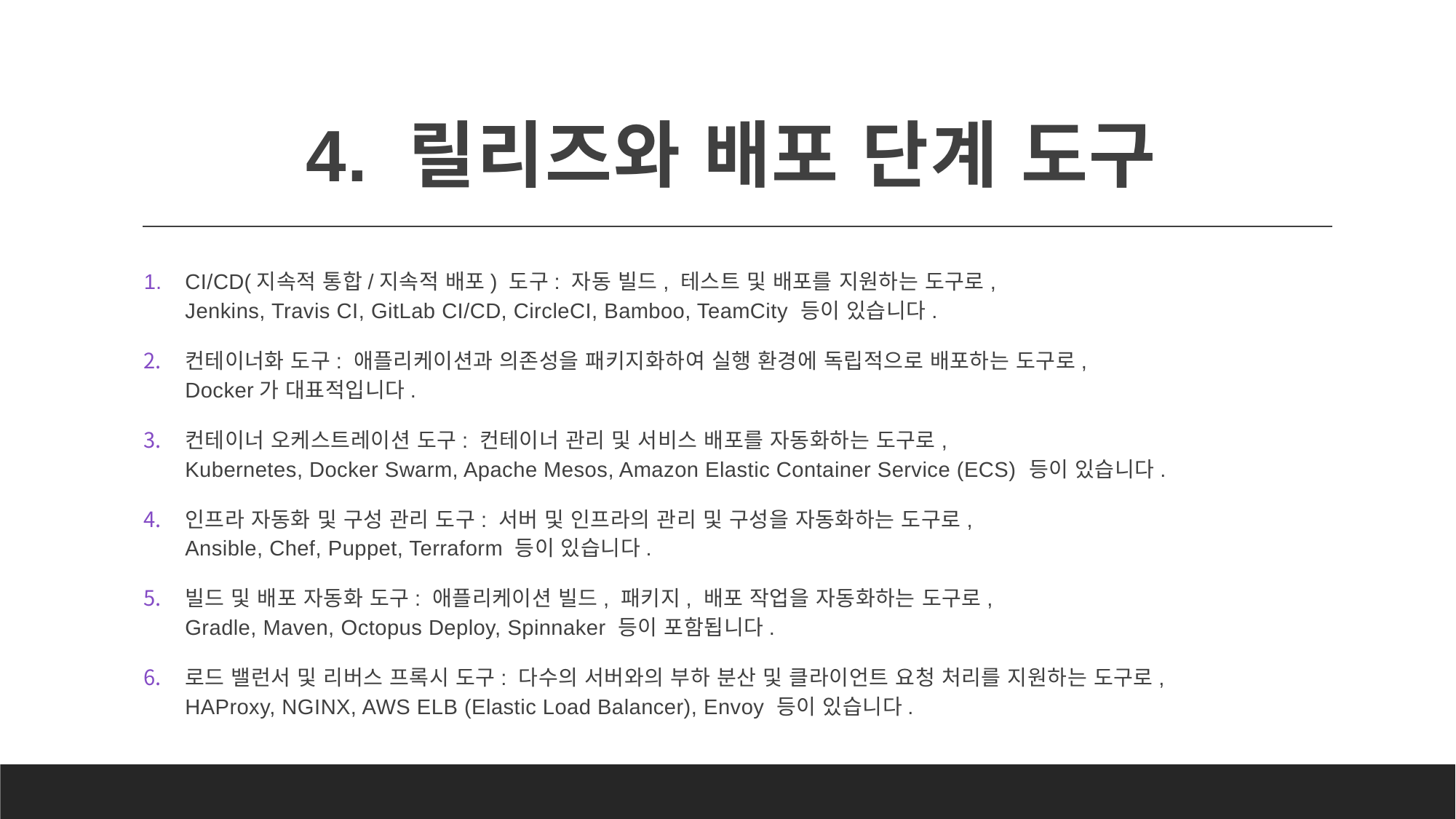

# 4. 릴리즈와 배포 단계 도구
CI/CD(지속적 통합/지속적 배포) 도구: 자동 빌드, 테스트 및 배포를 지원하는 도구로,
Jenkins, Travis CI, GitLab CI/CD, CircleCI, Bamboo, TeamCity 등이 있습니다.
컨테이너화 도구: 애플리케이션과 의존성을 패키지화하여 실행 환경에 독립적으로 배포하는 도구로,
Docker가 대표적입니다.
컨테이너 오케스트레이션 도구: 컨테이너 관리 및 서비스 배포를 자동화하는 도구로,
Kubernetes, Docker Swarm, Apache Mesos, Amazon Elastic Container Service (ECS) 등이 있습니다.
인프라 자동화 및 구성 관리 도구: 서버 및 인프라의 관리 및 구성을 자동화하는 도구로,
Ansible, Chef, Puppet, Terraform 등이 있습니다.
빌드 및 배포 자동화 도구: 애플리케이션 빌드, 패키지, 배포 작업을 자동화하는 도구로,
Gradle, Maven, Octopus Deploy, Spinnaker 등이 포함됩니다.
로드 밸런서 및 리버스 프록시 도구: 다수의 서버와의 부하 분산 및 클라이언트 요청 처리를 지원하는 도구로,
HAProxy, NGINX, AWS ELB (Elastic Load Balancer), Envoy 등이 있습니다.